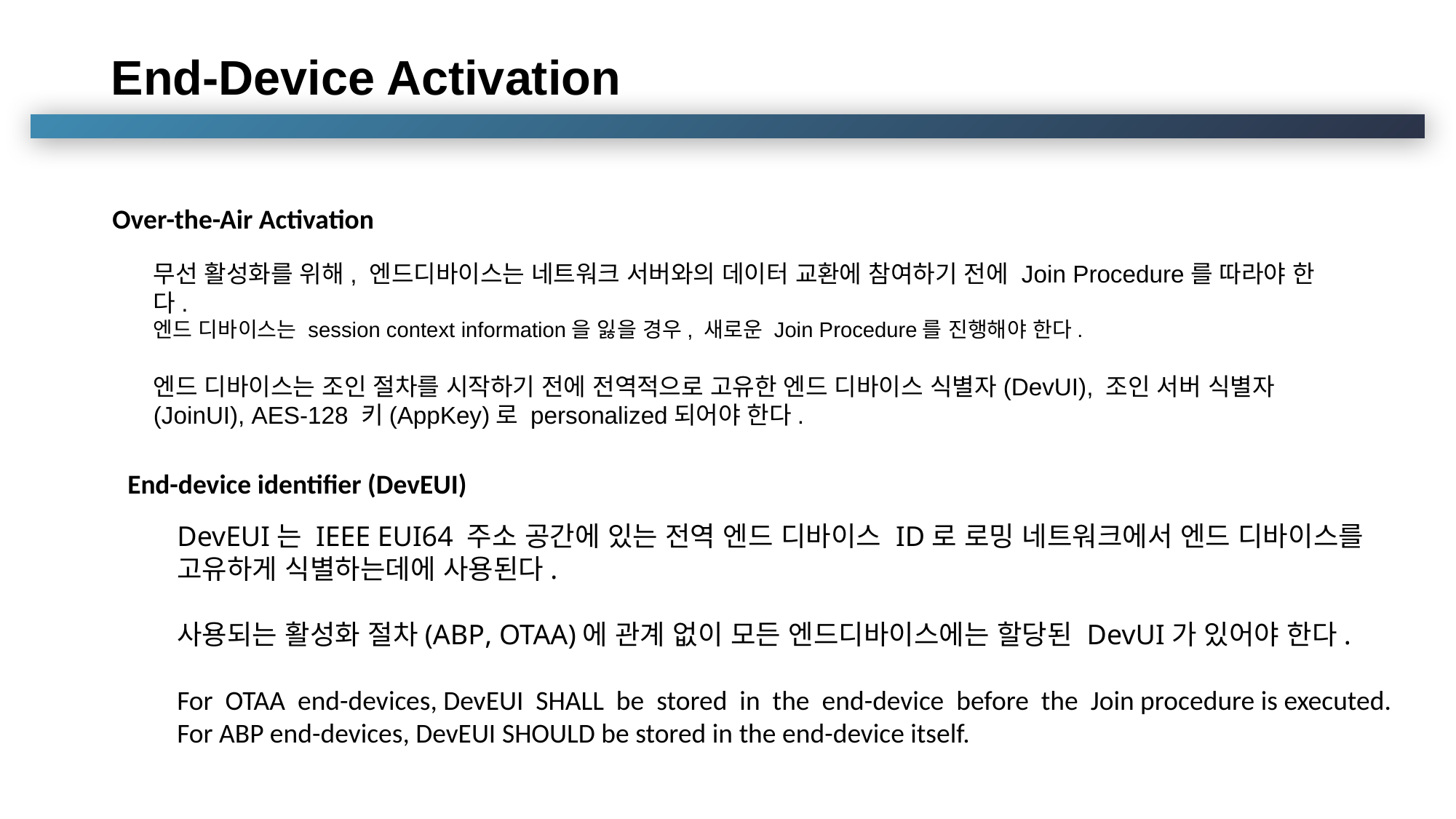

End-Device Activation

Over-the-Air Activation
무선 활성화를 위해, 엔드디바이스는 네트워크 서버와의 데이터 교환에 참여하기 전에 Join Procedure를 따라야 한다.
엔드 디바이스는 session context information을 잃을 경우, 새로운 Join Procedure를 진행해야 한다.

엔드 디바이스는 조인 절차를 시작하기 전에 전역적으로 고유한 엔드 디바이스 식별자(DevUI), 조인 서버 식별자(JoinUI), AES-128 키(AppKey)로 personalized되어야 한다.
End-device identifier (DevEUI)
DevEUI는 IEEE EUI64 주소 공간에 있는 전역 엔드 디바이스 ID로 로밍 네트워크에서 엔드 디바이스를 고유하게 식별하는데에 사용된다.

사용되는 활성화 절차(ABP, OTAA)에 관계 없이 모든 엔드디바이스에는 할당된 DevUI가 있어야 한다.

For  OTAA  end-devices, DevEUI  SHALL  be  stored  in  the  end-device  before  the  Join procedure is executed.
For ABP end-devices, DevEUI SHOULD be stored in the end-device itself.